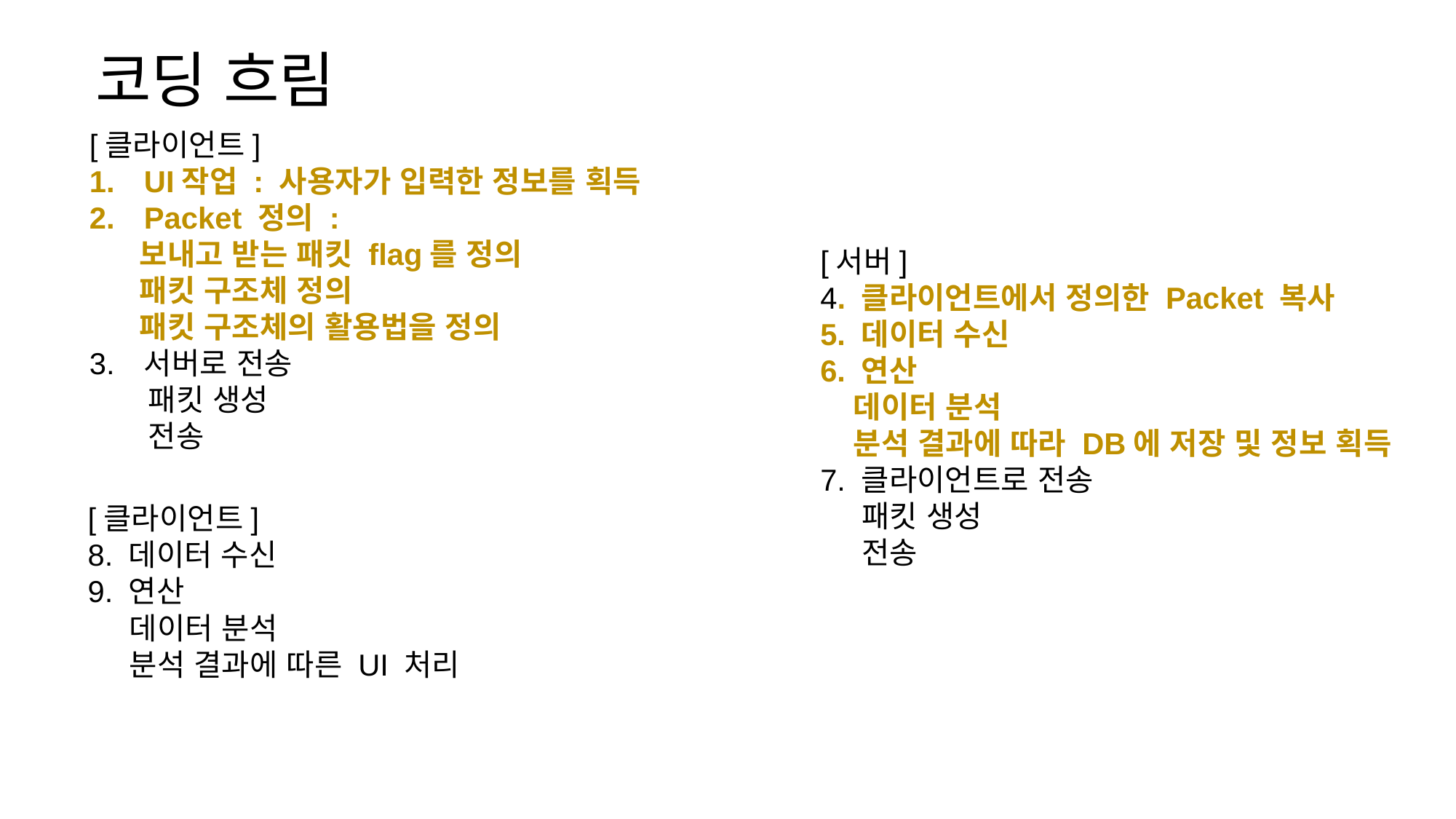

코딩 흐림
[클라이언트]
UI작업 : 사용자가 입력한 정보를 획득
Packet 정의 :
     보내고 받는 패킷 flag를 정의
     패킷 구조체 정의
     패킷 구조체의 활용법을 정의
서버로 전송
      패킷 생성
      전송
[서버]
4. 클라이언트에서 정의한 Packet 복사
5. 데이터 수신
6. 연산
   데이터 분석
   분석 결과에 따라 DB에 저장 및 정보 획득
7. 클라이언트로 전송
    패킷 생성
    전송
[클라이언트]
8. 데이터 수신
9. 연산
    데이터 분석
    분석 결과에 따른 UI 처리